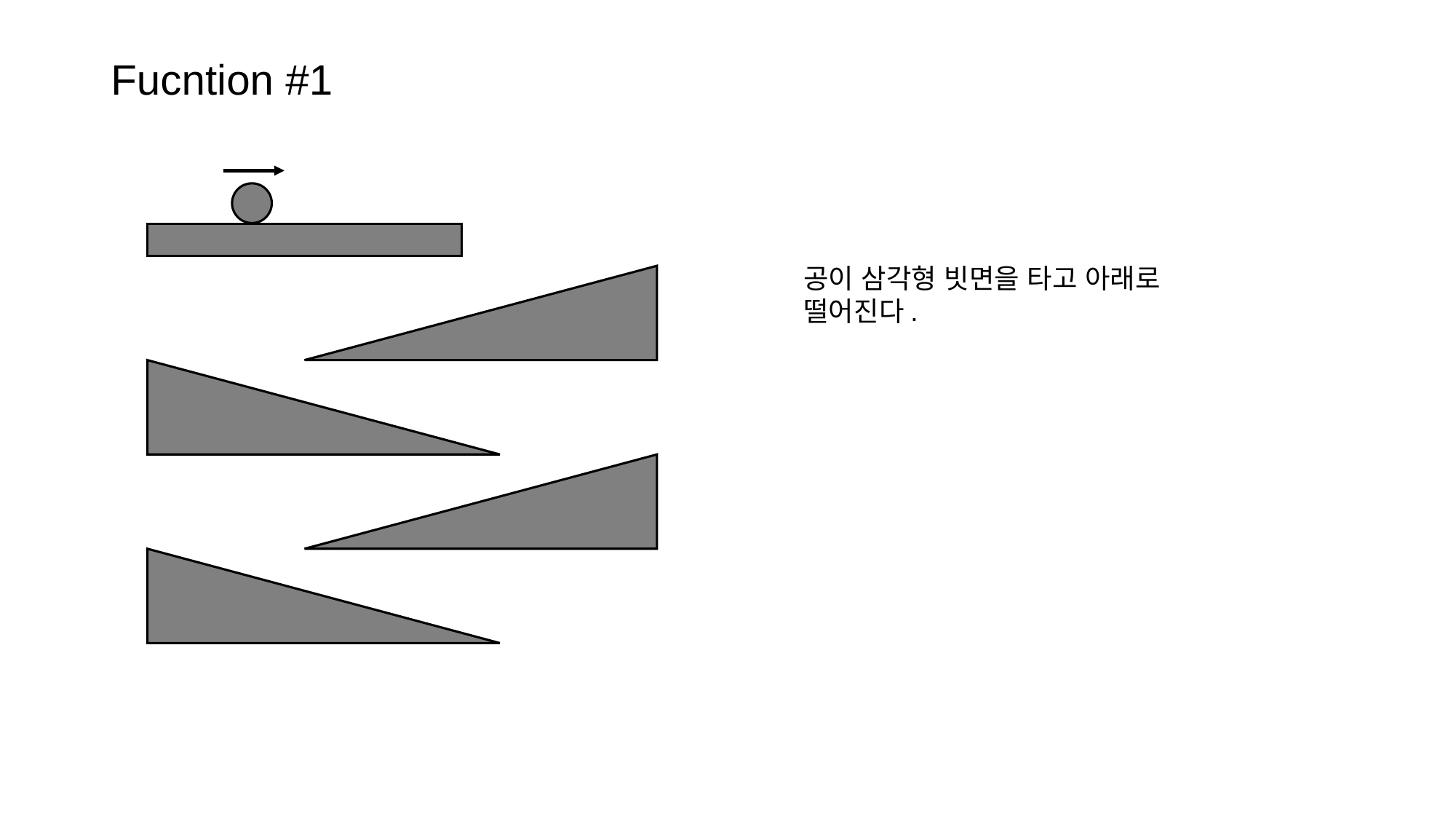

# Fucntion #1

공이 삼각형 빗면을 타고 아래로 떨어진다.